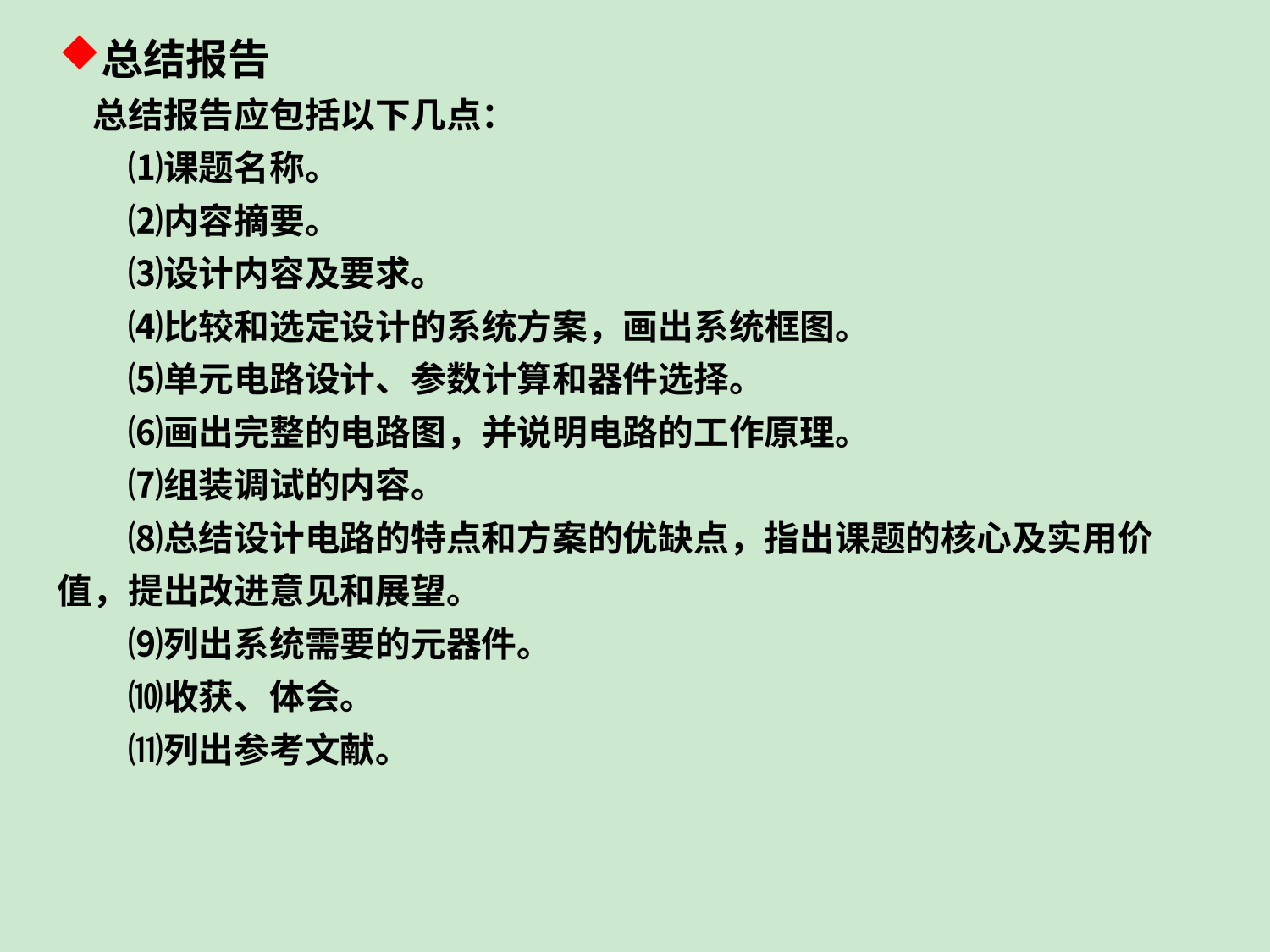

总结报告
　总结报告应包括以下几点：
　　⑴课题名称。
　　⑵内容摘要。
　　⑶设计内容及要求。
　　⑷比较和选定设计的系统方案，画出系统框图。
　　⑸单元电路设计、参数计算和器件选择。
　　⑹画出完整的电路图，并说明电路的工作原理。
　　⑺组装调试的内容。
　　⑻总结设计电路的特点和方案的优缺点，指出课题的核心及实用价值，提出改进意见和展望。
　　⑼列出系统需要的元器件。
　　⑽收获、体会。
　　⑾列出参考文献。